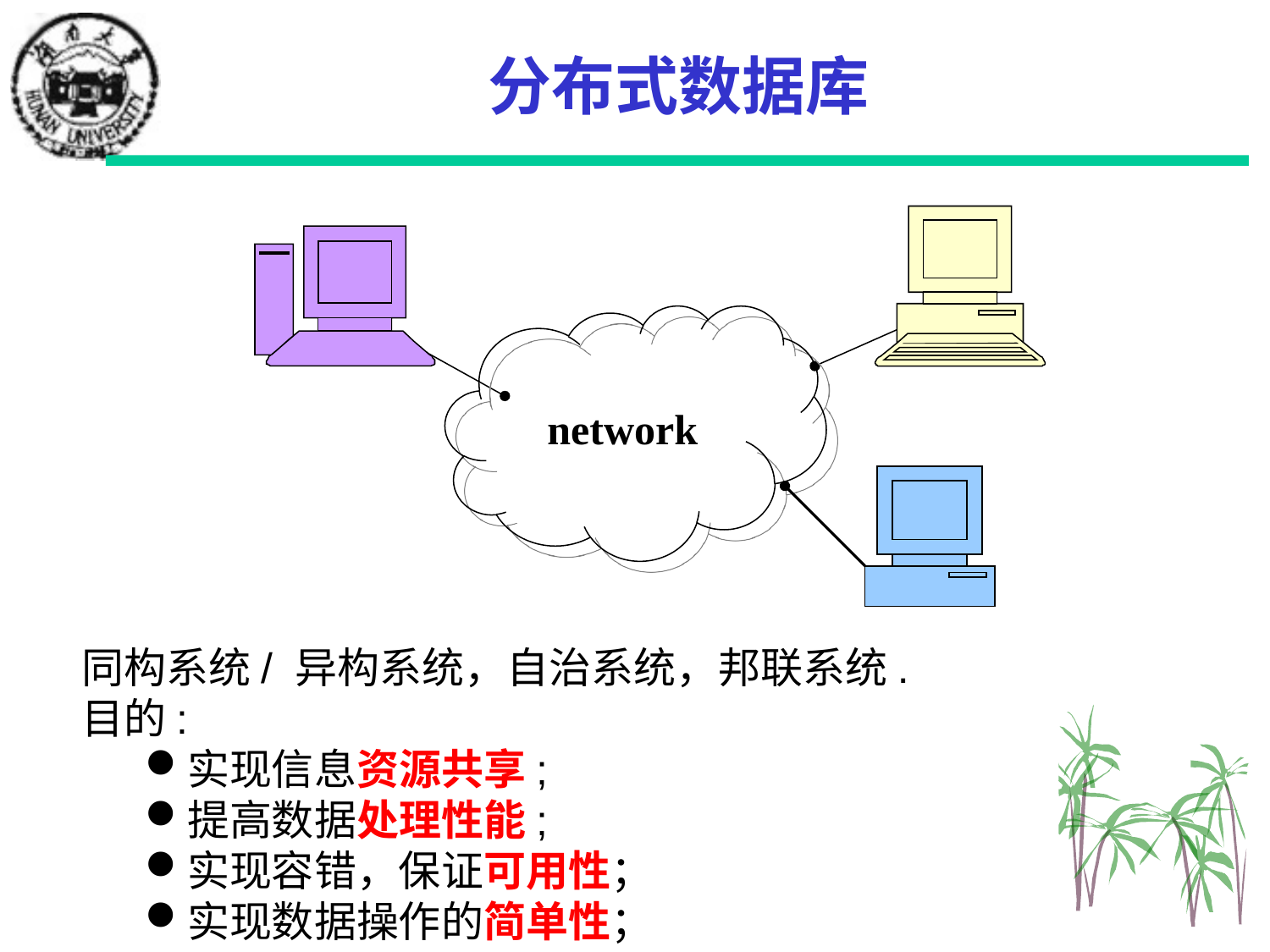

# 分布式数据库

network

同构系统/ 异构系统，自治系统，邦联系统.
目的:
实现信息资源共享;
提高数据处理性能;
实现容错，保证可用性；
实现数据操作的简单性；